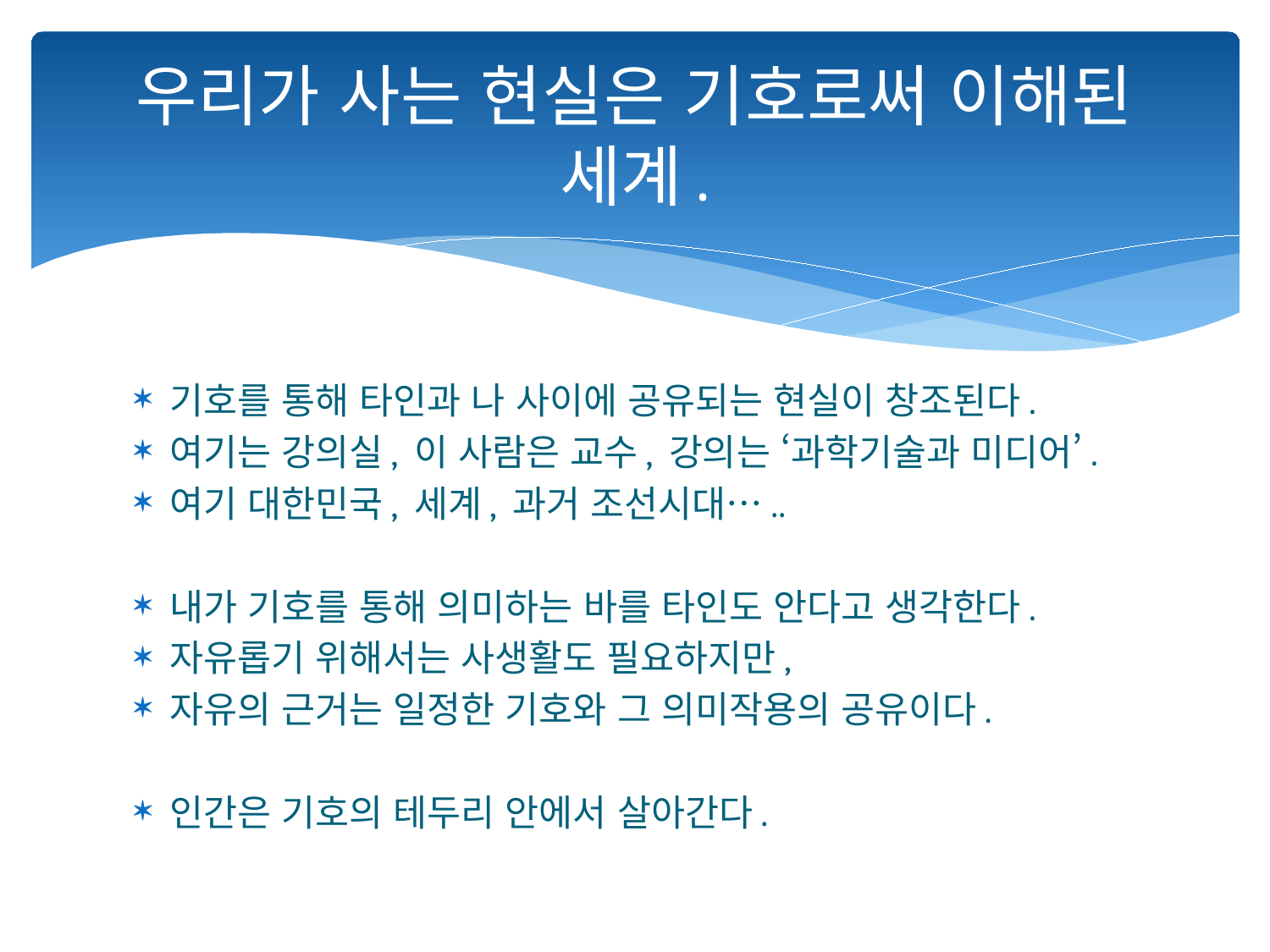

# 우리가 사는 현실은 기호로써 이해된 세계.
기호를 통해 타인과 나 사이에 공유되는 현실이 창조된다.
여기는 강의실, 이 사람은 교수, 강의는 ‘과학기술과 미디어’.
여기 대한민국, 세계, 과거 조선시대…..

내가 기호를 통해 의미하는 바를 타인도 안다고 생각한다.
자유롭기 위해서는 사생활도 필요하지만,
자유의 근거는 일정한 기호와 그 의미작용의 공유이다.

인간은 기호의 테두리 안에서 살아간다.